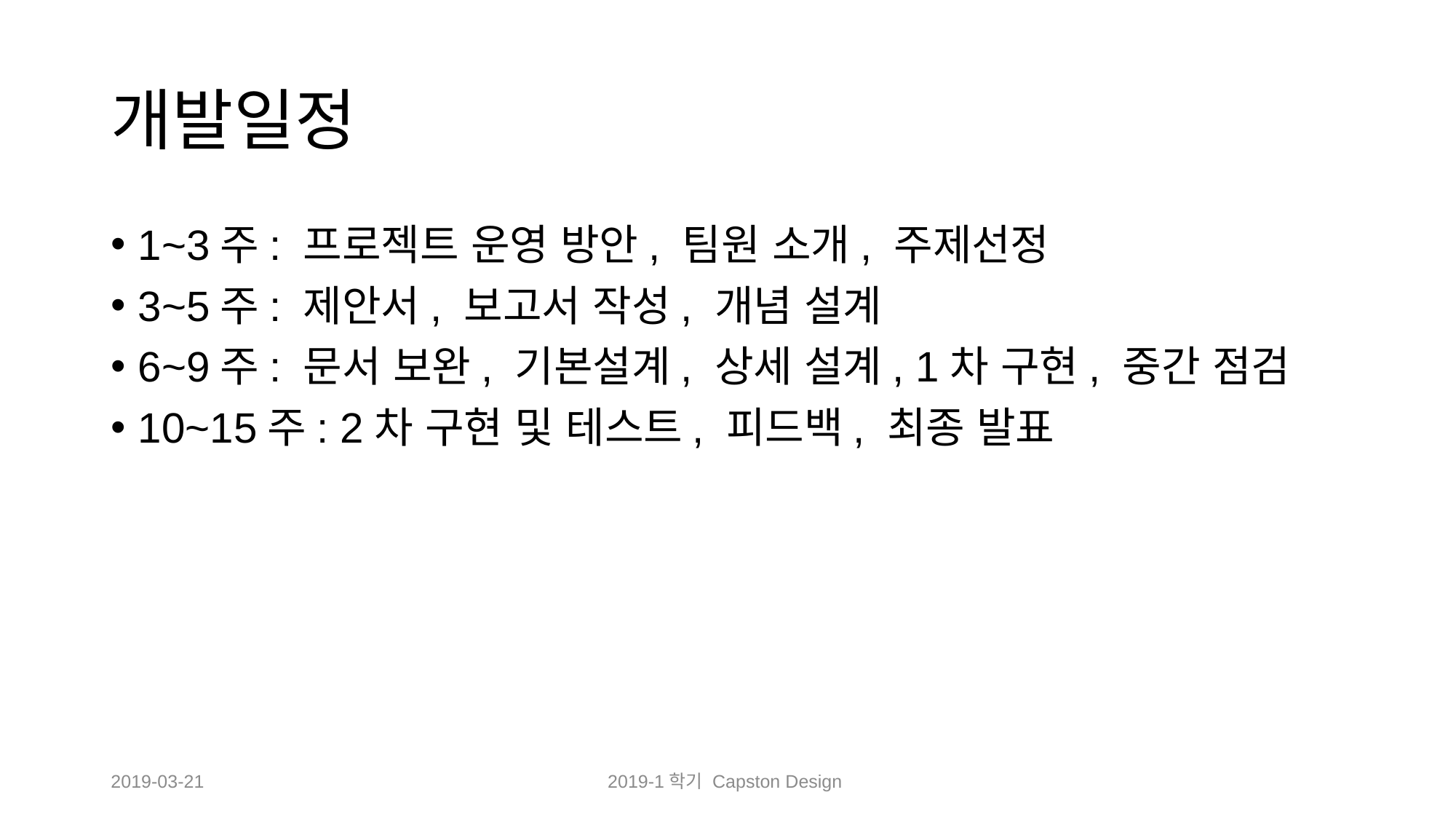

# 개발일정
1~3주: 프로젝트 운영 방안, 팀원 소개, 주제선정
3~5주: 제안서, 보고서 작성, 개념 설계
6~9주: 문서 보완, 기본설계, 상세 설계, 1차 구현, 중간 점검
10~15주: 2차 구현 및 테스트, 피드백, 최종 발표
2019-03-21
2019-1학기 Capston Design